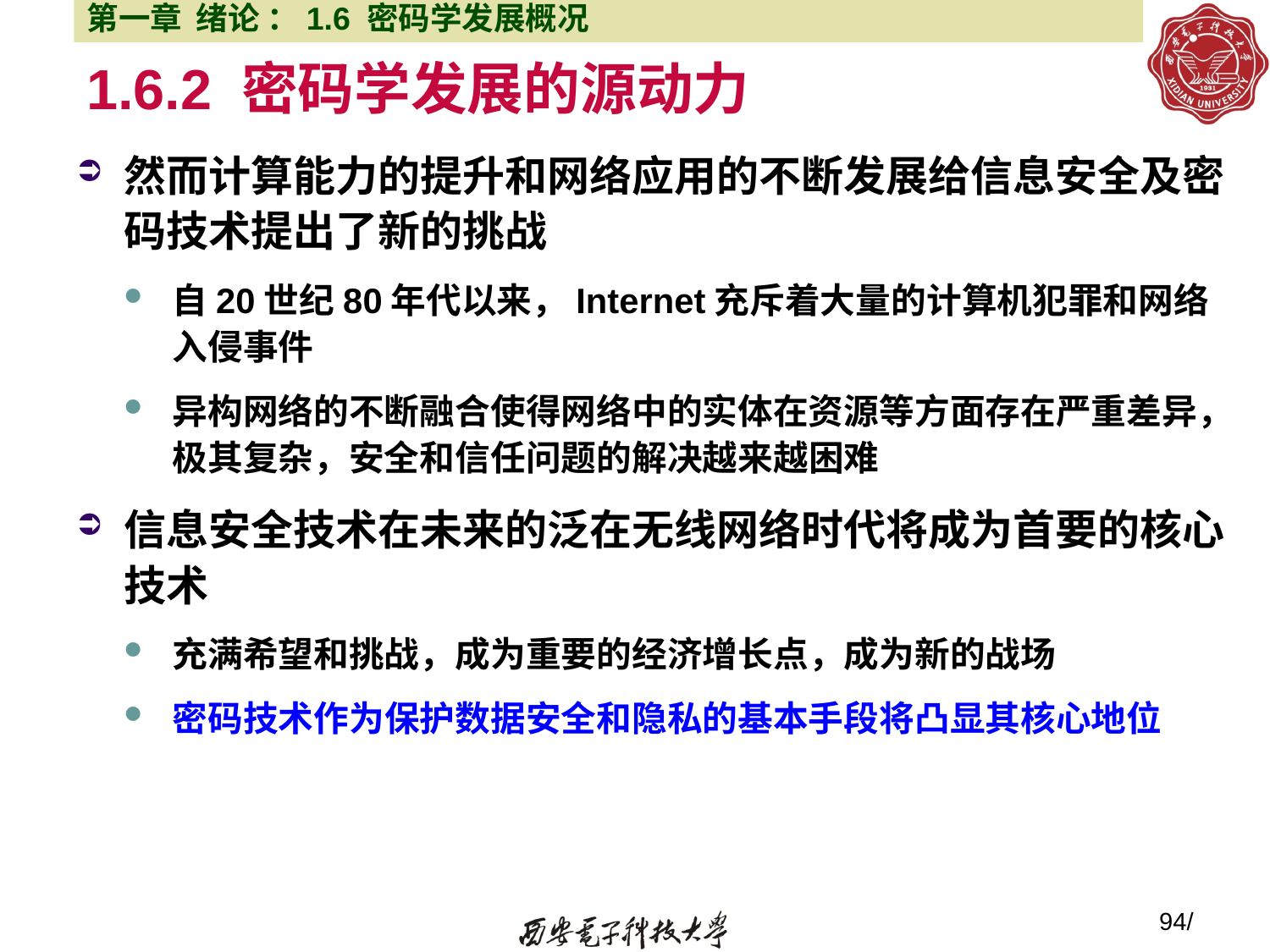

第一章  绪论 ：1.6 密码学发展概况
# 1.6.2 密码学发展的源动力
然而计算能力的提升和网络应用的不断发展给信息安全及密码技术提出了新的挑战
自20世纪80年代以来，Internet充斥着大量的计算机犯罪和网络入侵事件
异构网络的不断融合使得网络中的实体在资源等方面存在严重差异，极其复杂，安全和信任问题的解决越来越困难
信息安全技术在未来的泛在无线网络时代将成为首要的核心技术
充满希望和挑战，成为重要的经济增长点，成为新的战场
密码技术作为保护数据安全和隐私的基本手段将凸显其核心地位
94/